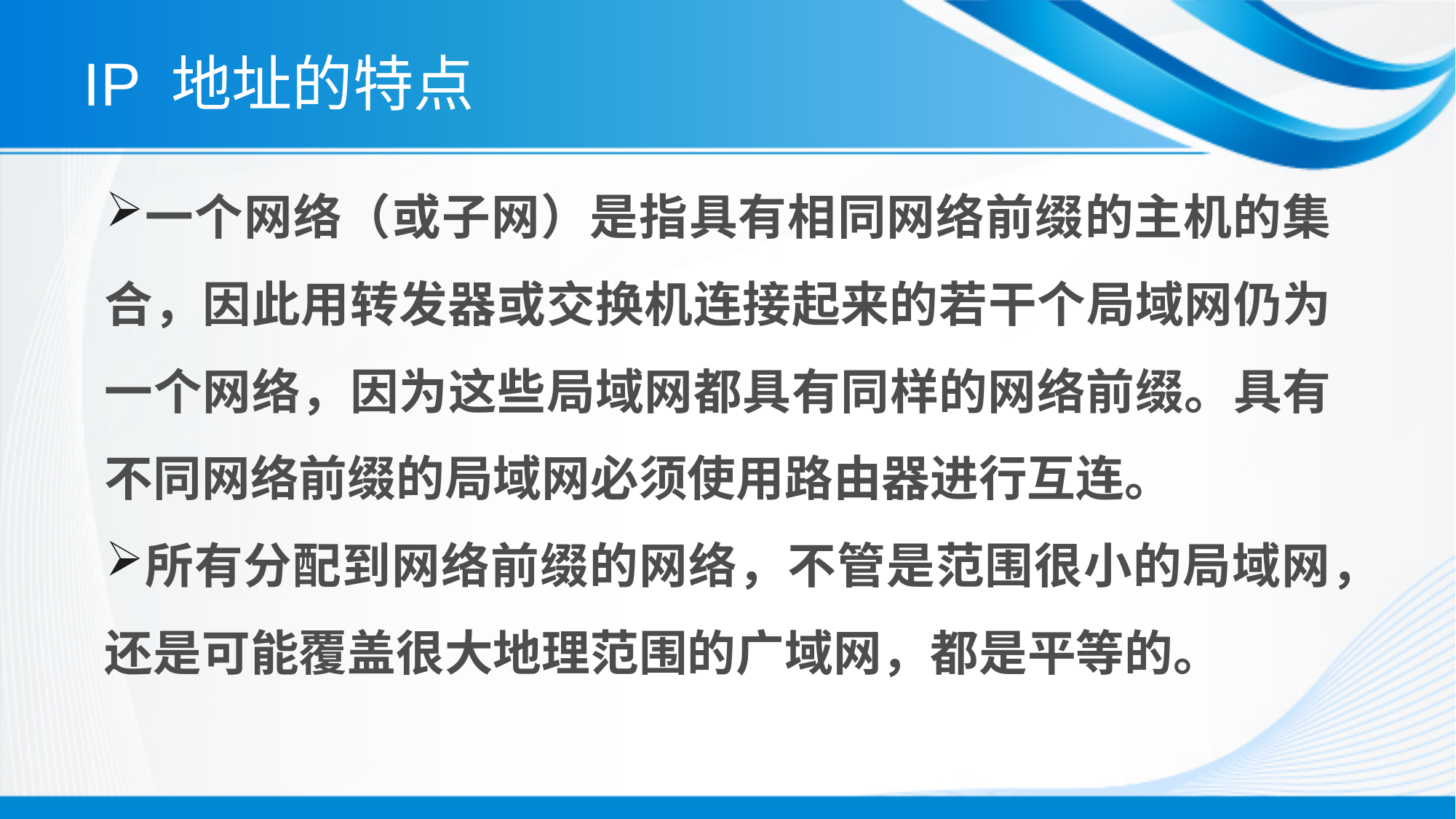

# IP 地址的特点
一个网络（或子网）是指具有相同网络前缀的主机的集合，因此用转发器或交换机连接起来的若干个局域网仍为一个网络，因为这些局域网都具有同样的网络前缀。具有不同网络前缀的局域网必须使用路由器进行互连。
所有分配到网络前缀的网络，不管是范围很小的局域网，还是可能覆盖很大地理范围的广域网，都是平等的。